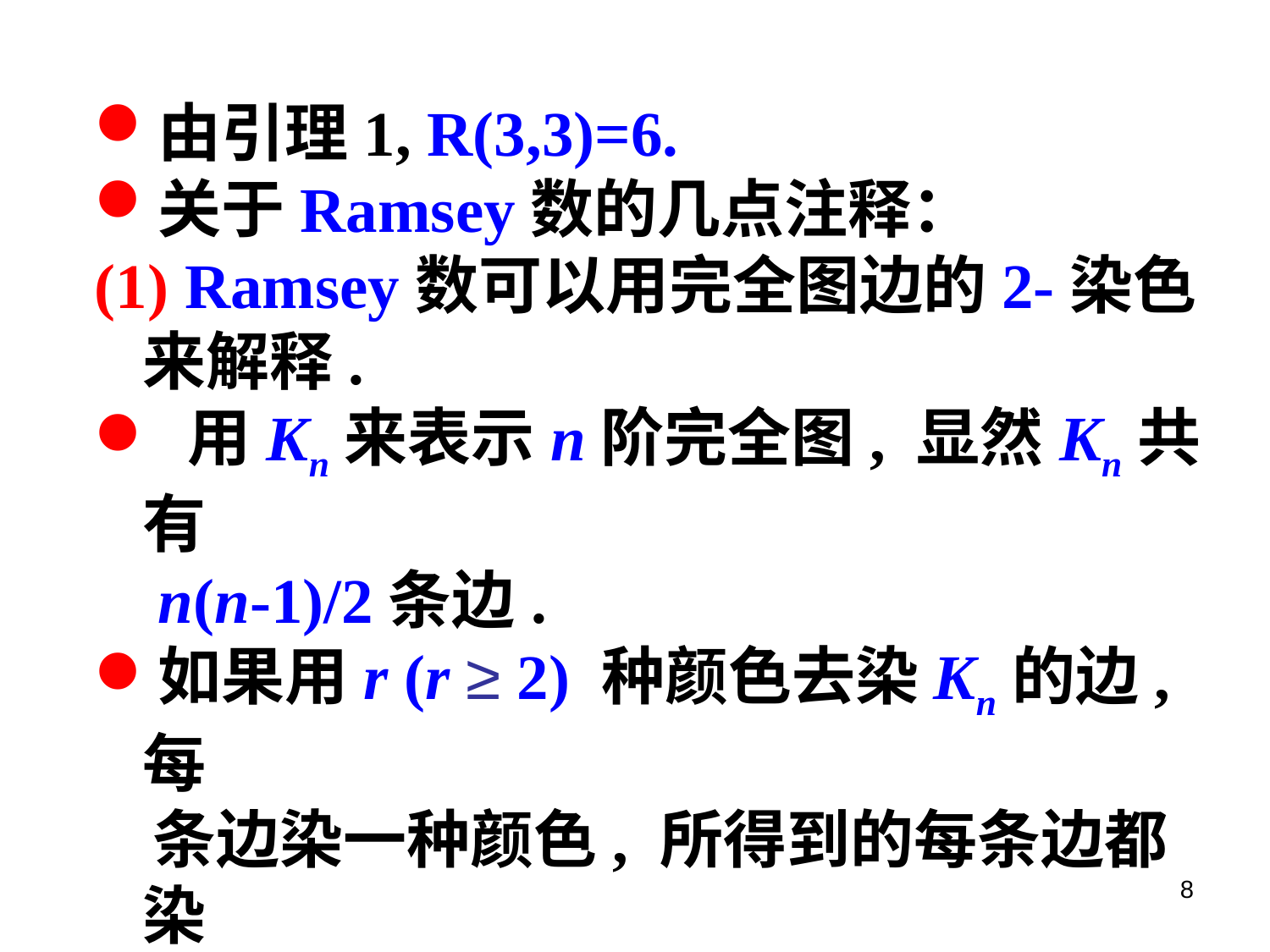

由引理1, R(3,3)=6.
关于Ramsey数的几点注释：
(1) Ramsey数可以用完全图边的2-染色来解释.
 用Kn来表示n阶完全图, 显然Kn共有
    n(n-1)/2条边.
如果用r (r ≥ 2) 种颜色去染Kn的边, 每
   条边染一种颜色, 所得到的每条边都染
  了色的Kn称为r-染色Kn.
 可以用顶点表示人, 边色表示关系.
8